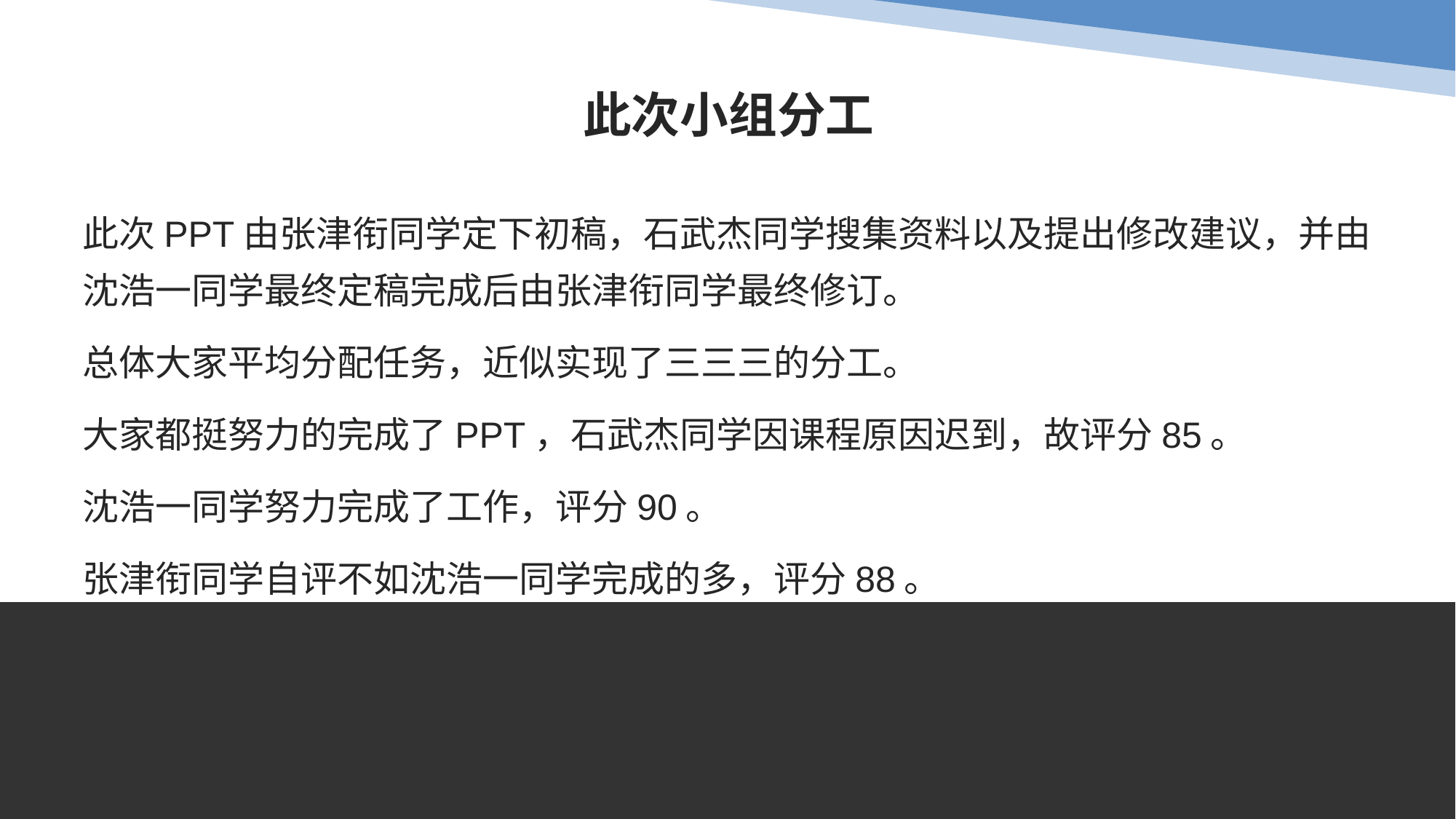

# 此次小组分工
此次PPT由张津衔同学定下初稿，石武杰同学搜集资料以及提出修改建议，并由沈浩一同学最终定稿完成后由张津衔同学最终修订。
总体大家平均分配任务，近似实现了三三三的分工。
大家都挺努力的完成了PPT，石武杰同学因课程原因迟到，故评分85。
沈浩一同学努力完成了工作，评分90。
张津衔同学自评不如沈浩一同学完成的多，评分88。